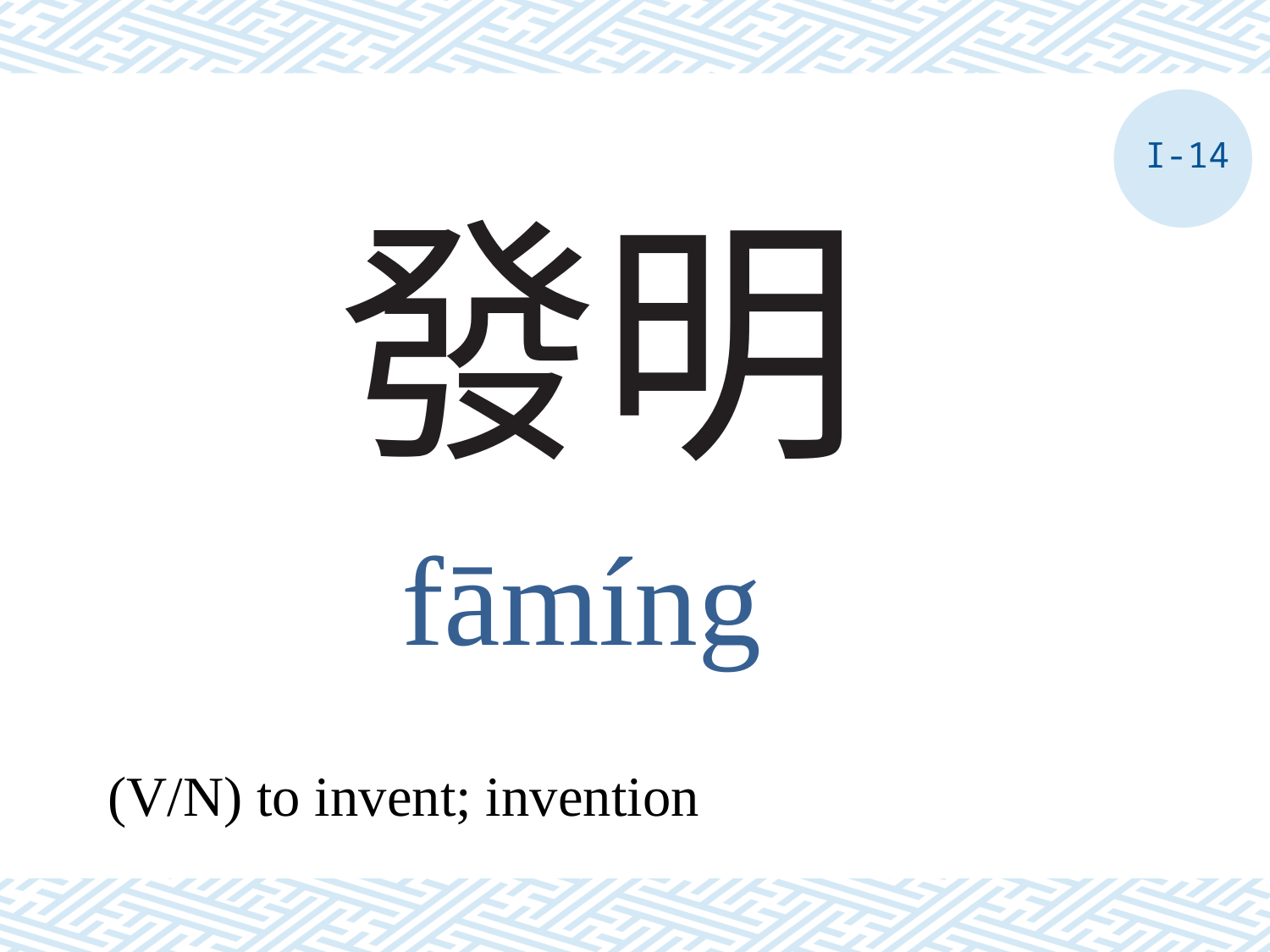

I-14

# 發明
fāmíng
(V/N) to invent; invention